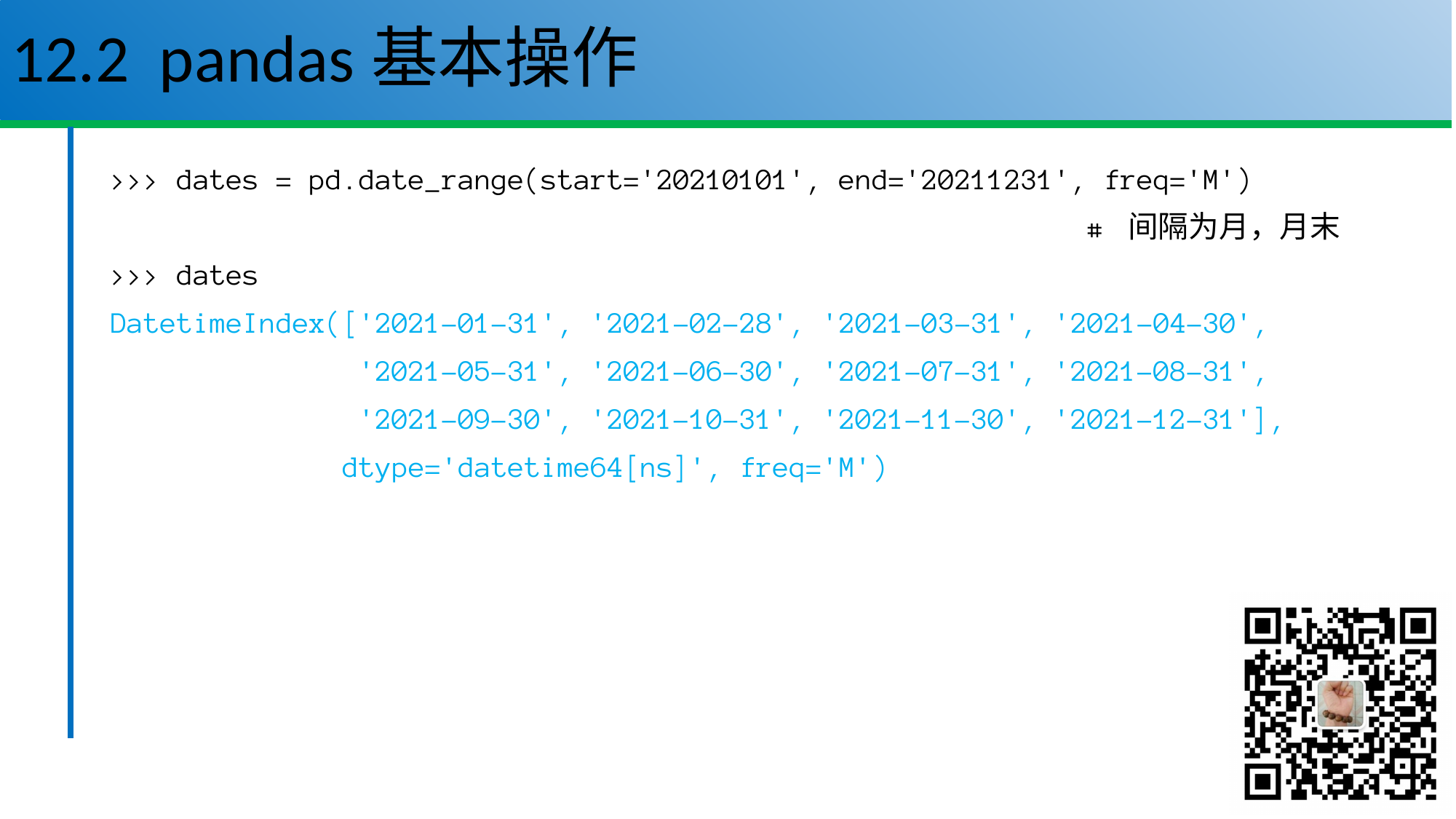

# 12.2  pandas基本操作
>>> dates = pd.date_range(start='20210101', end='20211231', freq='M')
                                                           # 间隔为月，月末
>>> dates
DatetimeIndex(['2021-01-31', '2021-02-28', '2021-03-31', '2021-04-30',
               '2021-05-31', '2021-06-30', '2021-07-31', '2021-08-31',
               '2021-09-30', '2021-10-31', '2021-11-30', '2021-12-31'],
              dtype='datetime64[ns]', freq='M')